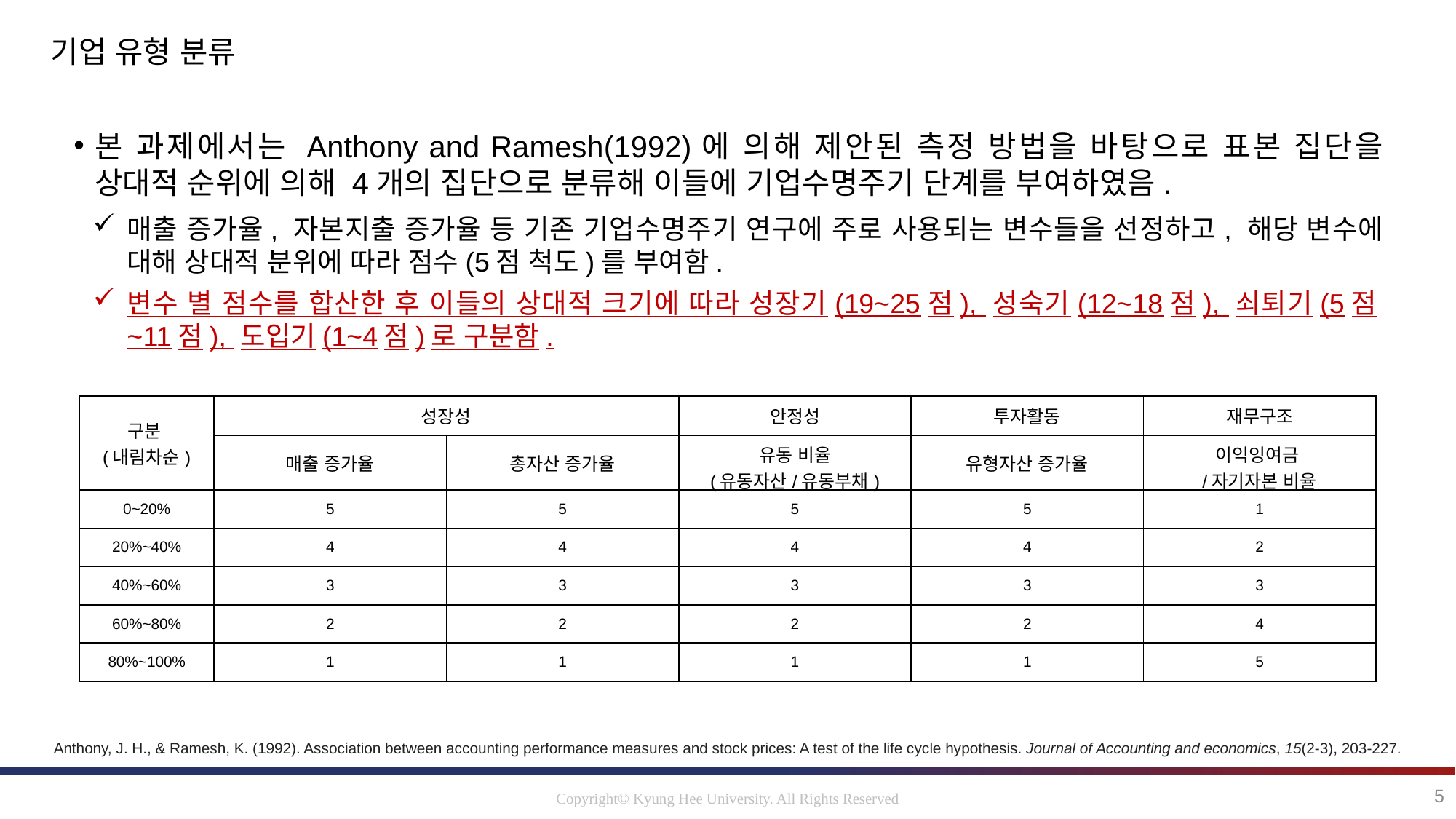

기업 유형 분류
본 과제에서는 Anthony and Ramesh(1992)에 의해 제안된 측정 방법을 바탕으로 표본 집단을 상대적 순위에 의해 4개의 집단으로 분류해 이들에 기업수명주기 단계를 부여하였음.
매출 증가율, 자본지출 증가율 등 기존 기업수명주기 연구에 주로 사용되는 변수들을 선정하고, 해당 변수에 대해 상대적 분위에 따라 점수(5점 척도)를 부여함.
변수 별 점수를 합산한 후 이들의 상대적 크기에 따라 성장기(19~25점), 성숙기(12~18점), 쇠퇴기(5점~11점), 도입기(1~4점)로 구분함.
| 구분 (내림차순) | 성장성 |  | 안정성 | 투자활동 | 재무구조 |
| --- | --- | --- | --- | --- | --- |
| 구분 (내림차순) | 매출 증가율 | 총자산 증가율 | 유동 비율 (유동자산/유동부채) | 유형자산 증가율 | 이익잉여금 /자기자본 비율 |
| 0~20% | 5 | 5 | 5 | 5 | 1 |
| 20%~40% | 4 | 4 | 4 | 4 | 2 |
| 40%~60% | 3 | 3 | 3 | 3 | 3 |
| 60%~80% | 2 | 2 | 2 | 2 | 4 |
| 80%~100% | 1 | 1 | 1 | 1 | 5 |
Anthony, J. H., & Ramesh, K. (1992). Association between accounting performance measures and stock prices: A test of the life cycle hypothesis. Journal of Accounting and economics, 15(2-3), 203-227.

5
Copyright© Kyung Hee University. All Rights Reserved